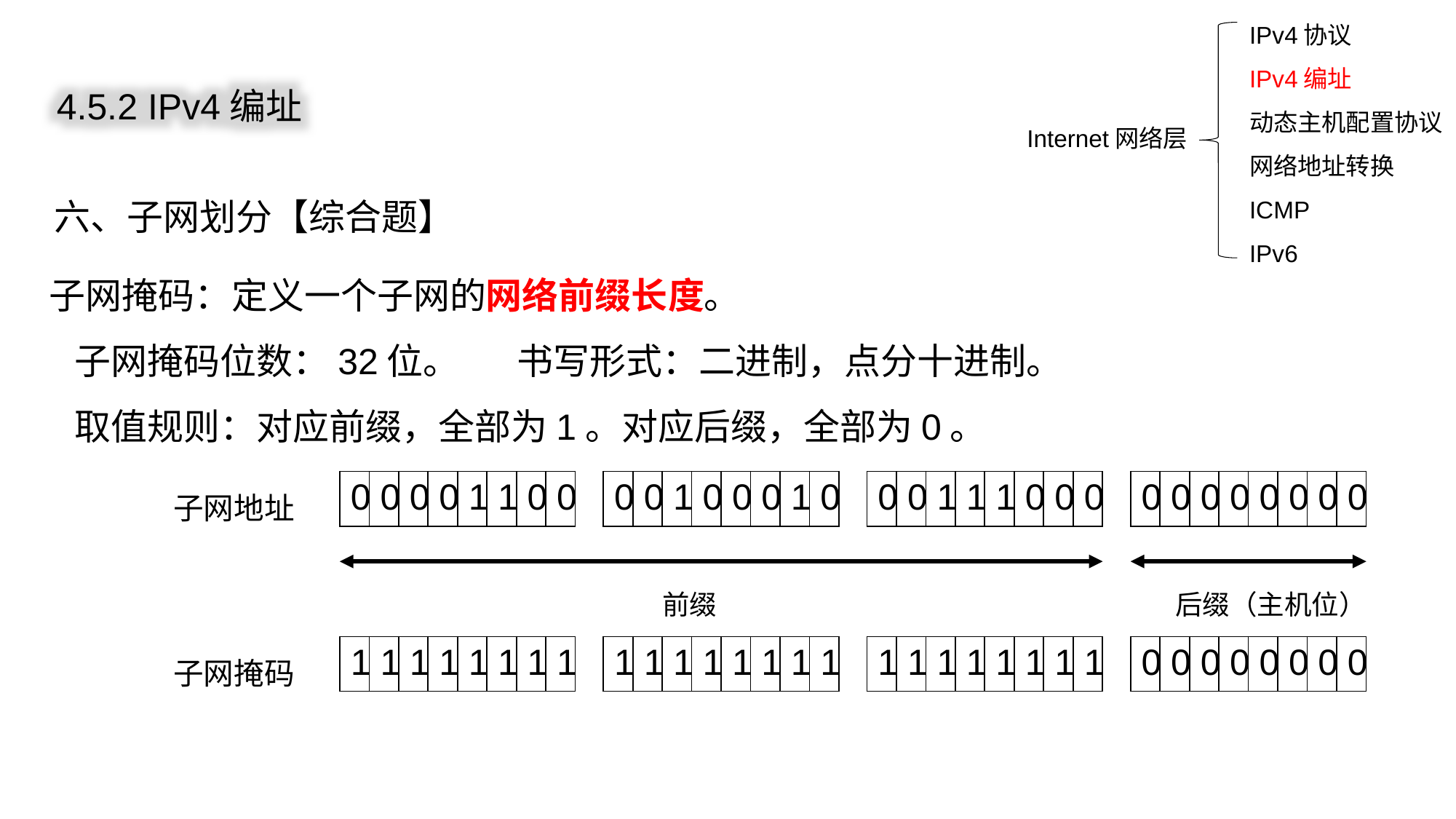

IPv4协议
IPv4编址
动态主机配置协议
网络地址转换
ICMP
IPv6

4.5.2 IPv4编址
Internet网络层
六、子网划分【综合题】
子网掩码：定义一个子网的网络前缀长度。
  子网掩码位数：32位。       书写形式：二进制，点分十进制。
  取值规则：对应前缀，全部为1。对应后缀，全部为0。
子网地址
| 0 | 0 | 0 | 0 | 1 | 1 | 0 | 0 |
| --- | --- | --- | --- | --- | --- | --- | --- |
| 0 | 0 | 1 | 0 | 0 | 0 | 1 | 0 |
| --- | --- | --- | --- | --- | --- | --- | --- |
| 0 | 0 | 1 | 1 | 1 | 0 | 0 | 0 |
| --- | --- | --- | --- | --- | --- | --- | --- |
| 0 | 0 | 0 | 0 | 0 | 0 | 0 | 0 |
| --- | --- | --- | --- | --- | --- | --- | --- |
前缀
后缀（主机位）
子网掩码
| 1 | 1 | 1 | 1 | 1 | 1 | 1 | 1 |
| --- | --- | --- | --- | --- | --- | --- | --- |
| 1 | 1 | 1 | 1 | 1 | 1 | 1 | 1 |
| --- | --- | --- | --- | --- | --- | --- | --- |
| 1 | 1 | 1 | 1 | 1 | 1 | 1 | 1 |
| --- | --- | --- | --- | --- | --- | --- | --- |
| 0 | 0 | 0 | 0 | 0 | 0 | 0 | 0 |
| --- | --- | --- | --- | --- | --- | --- | --- |